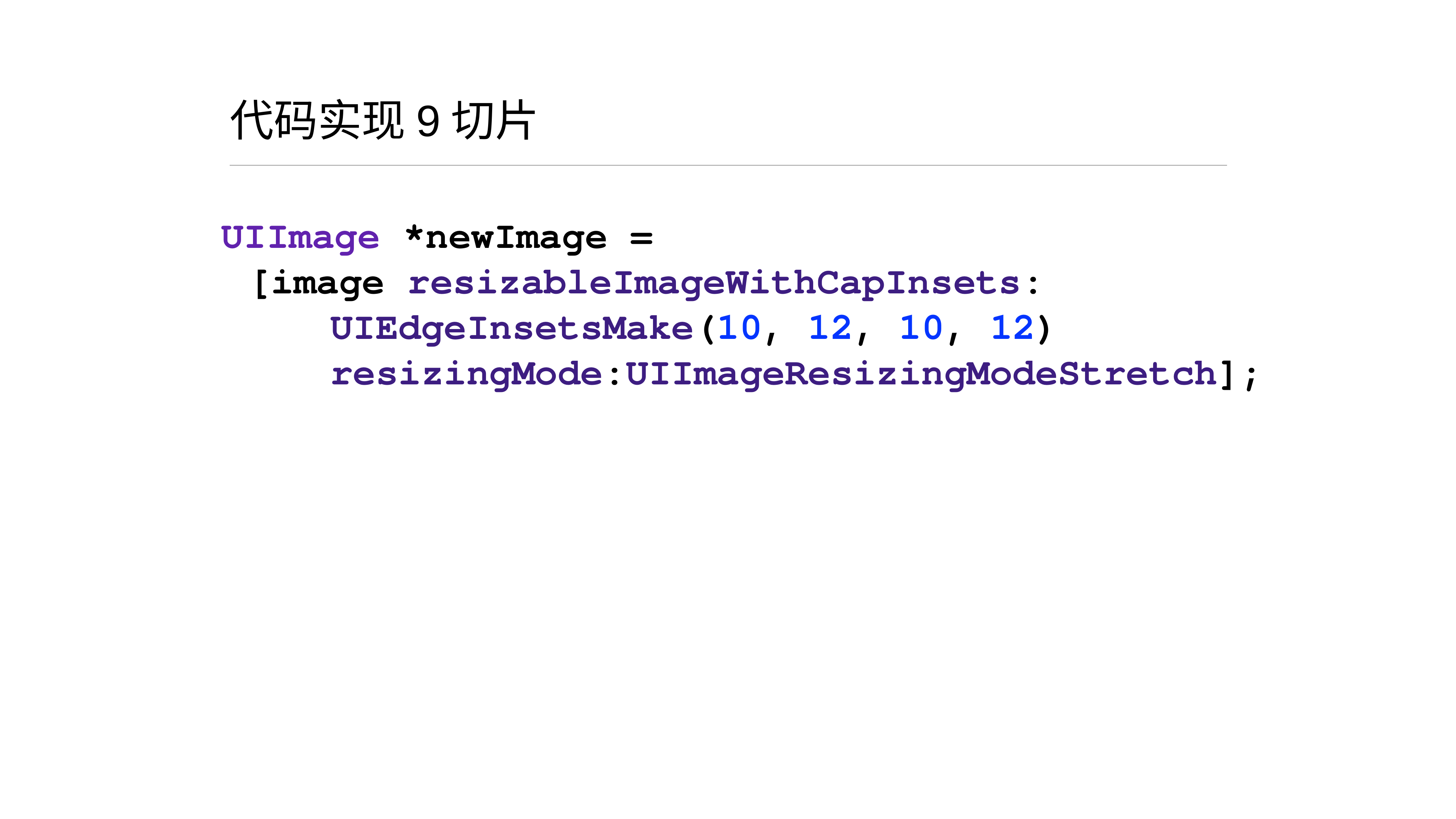

# 代码实现9切片
UIImage *newImage =
[image resizableImageWithCapInsets:
UIEdgeInsetsMake(10, 12, 10, 12)
resizingMode:UIImageResizingModeStretch];